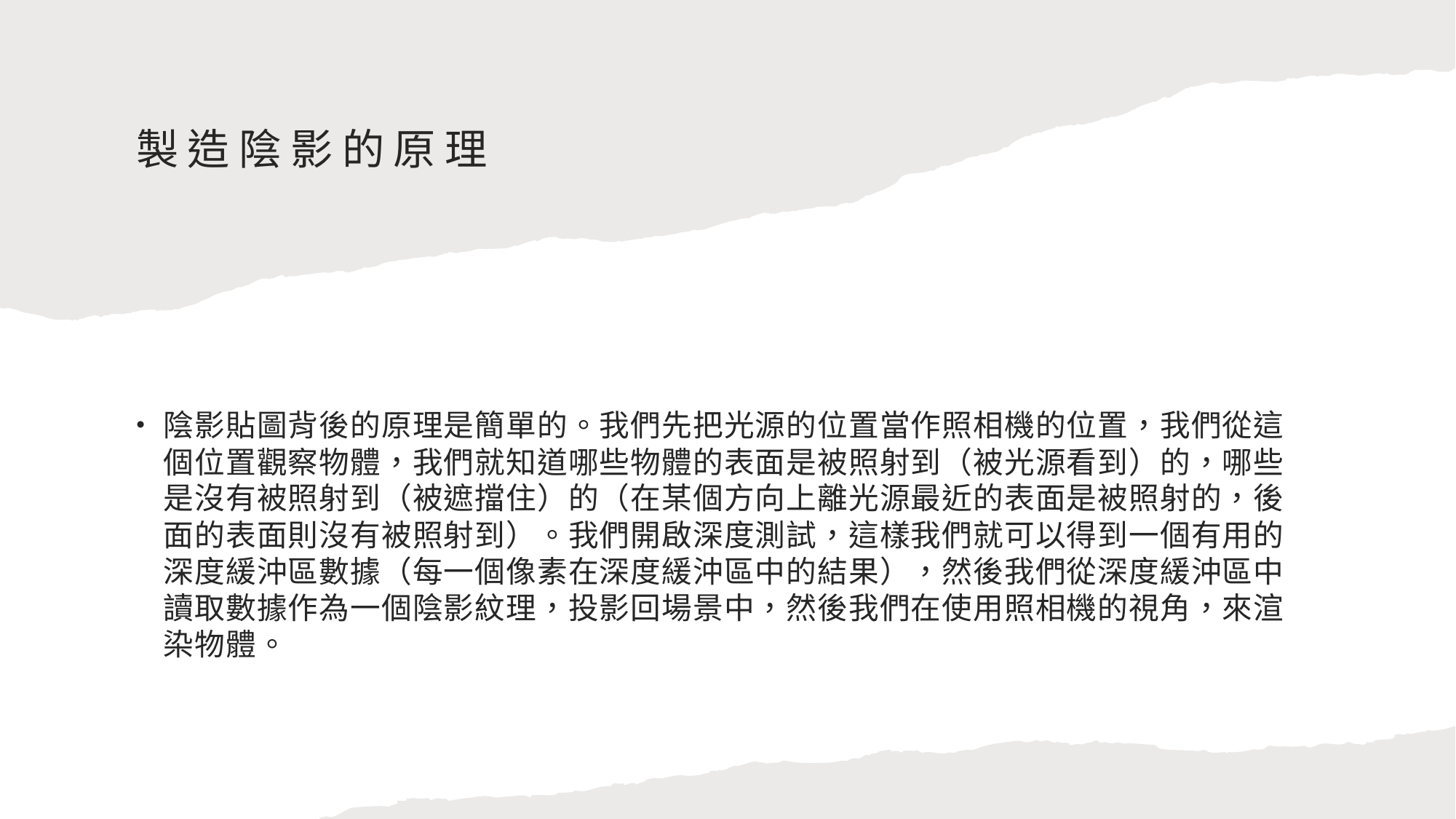

# 製造陰影的原理
陰影貼圖背後的原理是簡單的。我們先把光源的位置當作照相機的位置，我們從這個位置觀察物體，我們就知道哪些物體的表面是被照射到（被光源看到）的，哪些是沒有被照射到（被遮擋住）的（在某個方向上離光源最近的表面是被照射的，後面的表面則沒有被照射到）。我們開啟深度測試，這樣我們就可以得到一個有用的深度緩沖區數據（每一個像素在深度緩沖區中的結果），然後我們從深度緩沖區中讀取數據作為一個陰影紋理，投影回場景中，然後我們在使用照相機的視角，來渲染物體。